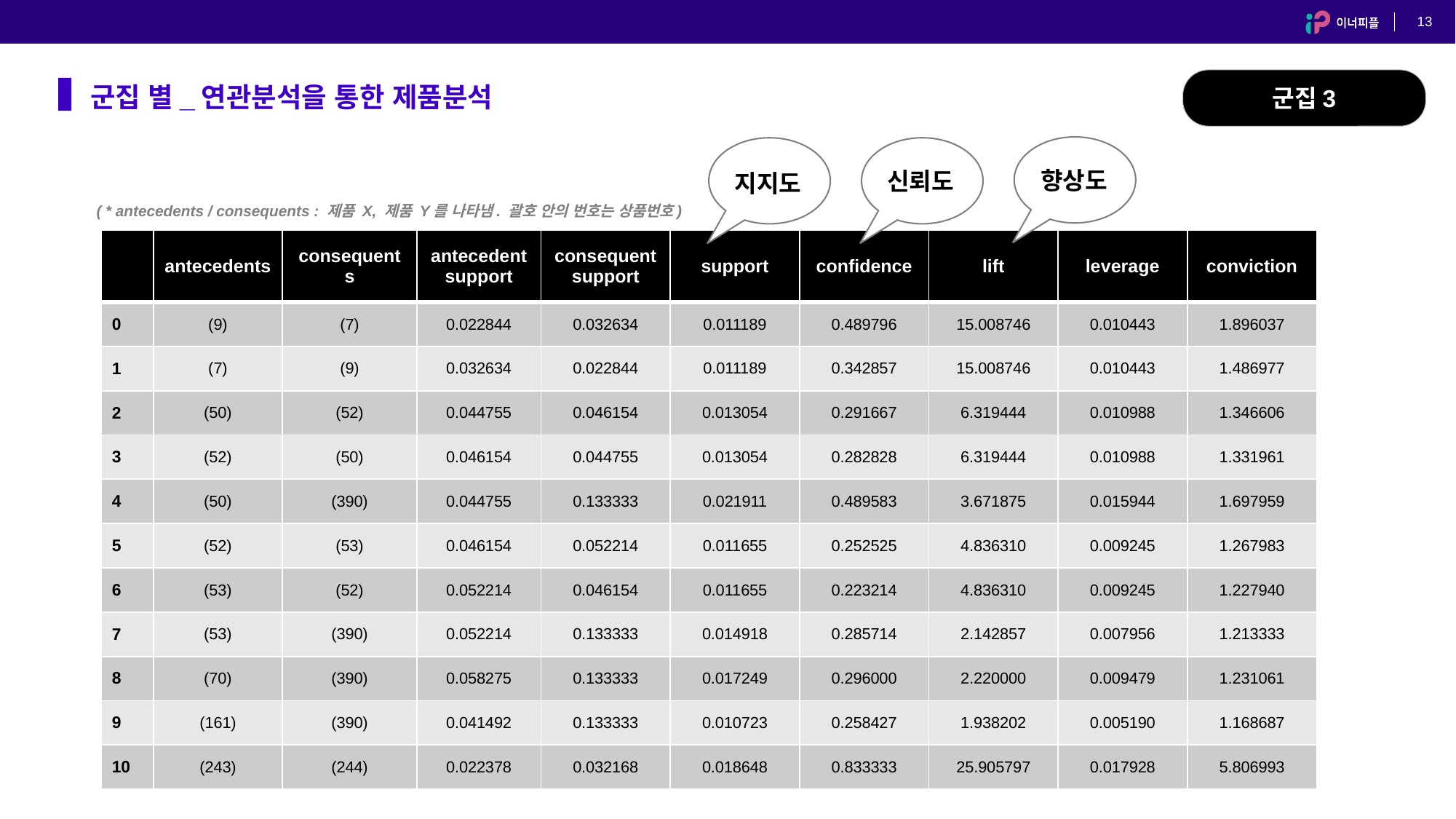

#
13

군집3
군집 별_연관분석을 통한 제품분석

향상도
신뢰도
지지도
( * antecedents / consequents : 제품 X, 제품 Y를 나타냄. 괄호 안의 번호는 상품번호)
|  | antecedents | consequents | antecedent support | consequent support | support | confidence | lift | leverage | conviction |
| --- | --- | --- | --- | --- | --- | --- | --- | --- | --- |
| 0 | (9) | (7) | 0.022844 | 0.032634 | 0.011189 | 0.489796 | 15.008746 | 0.010443 | 1.896037 |
| 1 | (7) | (9) | 0.032634 | 0.022844 | 0.011189 | 0.342857 | 15.008746 | 0.010443 | 1.486977 |
| 2 | (50) | (52) | 0.044755 | 0.046154 | 0.013054 | 0.291667 | 6.319444 | 0.010988 | 1.346606 |
| 3 | (52) | (50) | 0.046154 | 0.044755 | 0.013054 | 0.282828 | 6.319444 | 0.010988 | 1.331961 |
| 4 | (50) | (390) | 0.044755 | 0.133333 | 0.021911 | 0.489583 | 3.671875 | 0.015944 | 1.697959 |
| 5 | (52) | (53) | 0.046154 | 0.052214 | 0.011655 | 0.252525 | 4.836310 | 0.009245 | 1.267983 |
| 6 | (53) | (52) | 0.052214 | 0.046154 | 0.011655 | 0.223214 | 4.836310 | 0.009245 | 1.227940 |
| 7 | (53) | (390) | 0.052214 | 0.133333 | 0.014918 | 0.285714 | 2.142857 | 0.007956 | 1.213333 |
| 8 | (70) | (390) | 0.058275 | 0.133333 | 0.017249 | 0.296000 | 2.220000 | 0.009479 | 1.231061 |
| 9 | (161) | (390) | 0.041492 | 0.133333 | 0.010723 | 0.258427 | 1.938202 | 0.005190 | 1.168687 |
| 10 | (243) | (244) | 0.022378 | 0.032168 | 0.018648 | 0.833333 | 25.905797 | 0.017928 | 5.806993 |